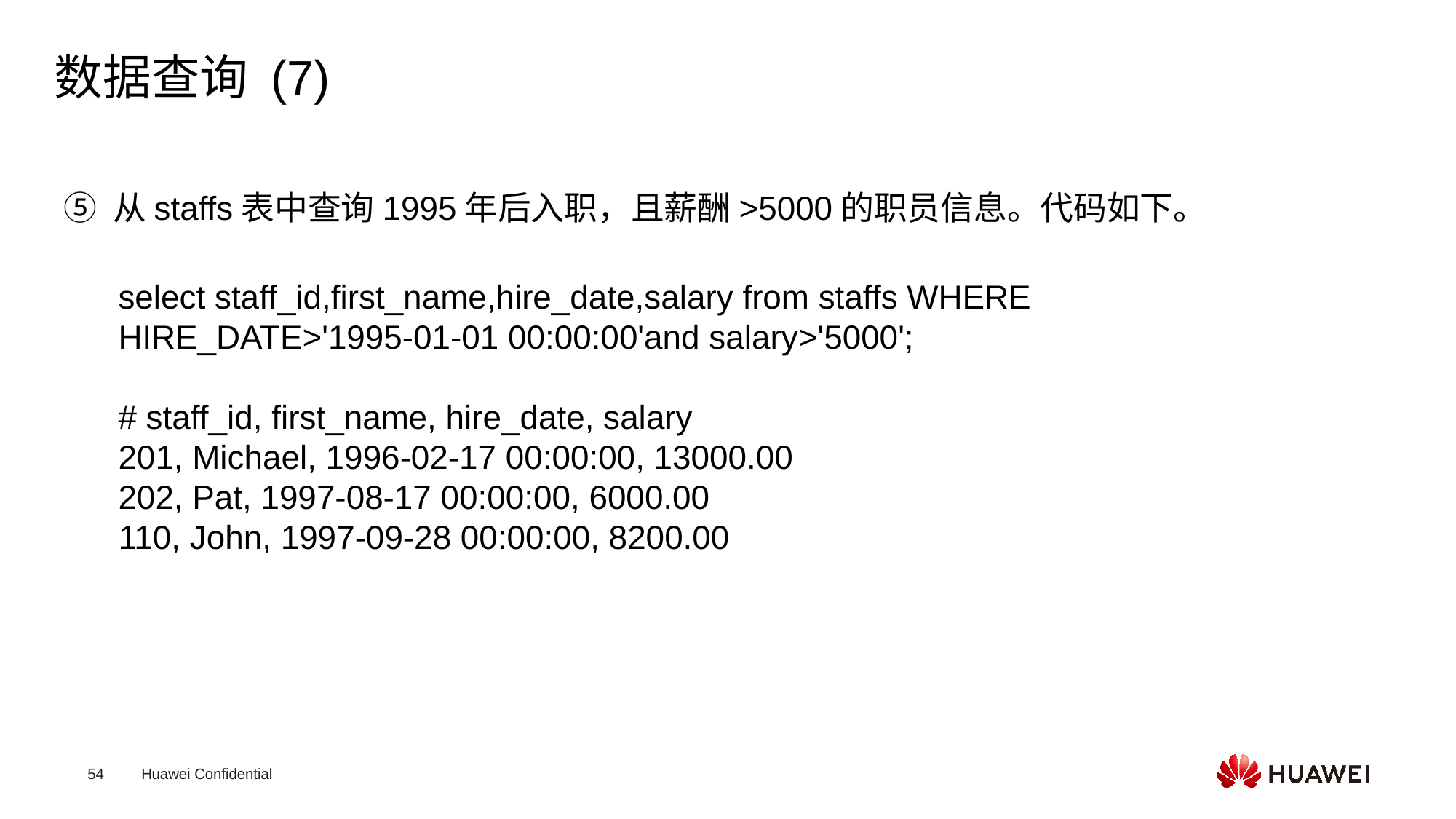

# 数据查询 (7)
⑤ 从staffs表中查询1995年后入职，且薪酬>5000的职员信息。代码如下。
select staff_id,first_name,hire_date,salary from staffs WHERE HIRE_DATE>'1995-01-01 00:00:00'and salary>'5000'; # staff_id, first_name, hire_date, salary201, Michael, 1996-02-17 00:00:00, 13000.00202, Pat, 1997-08-17 00:00:00, 6000.00110, John, 1997-09-28 00:00:00, 8200.00